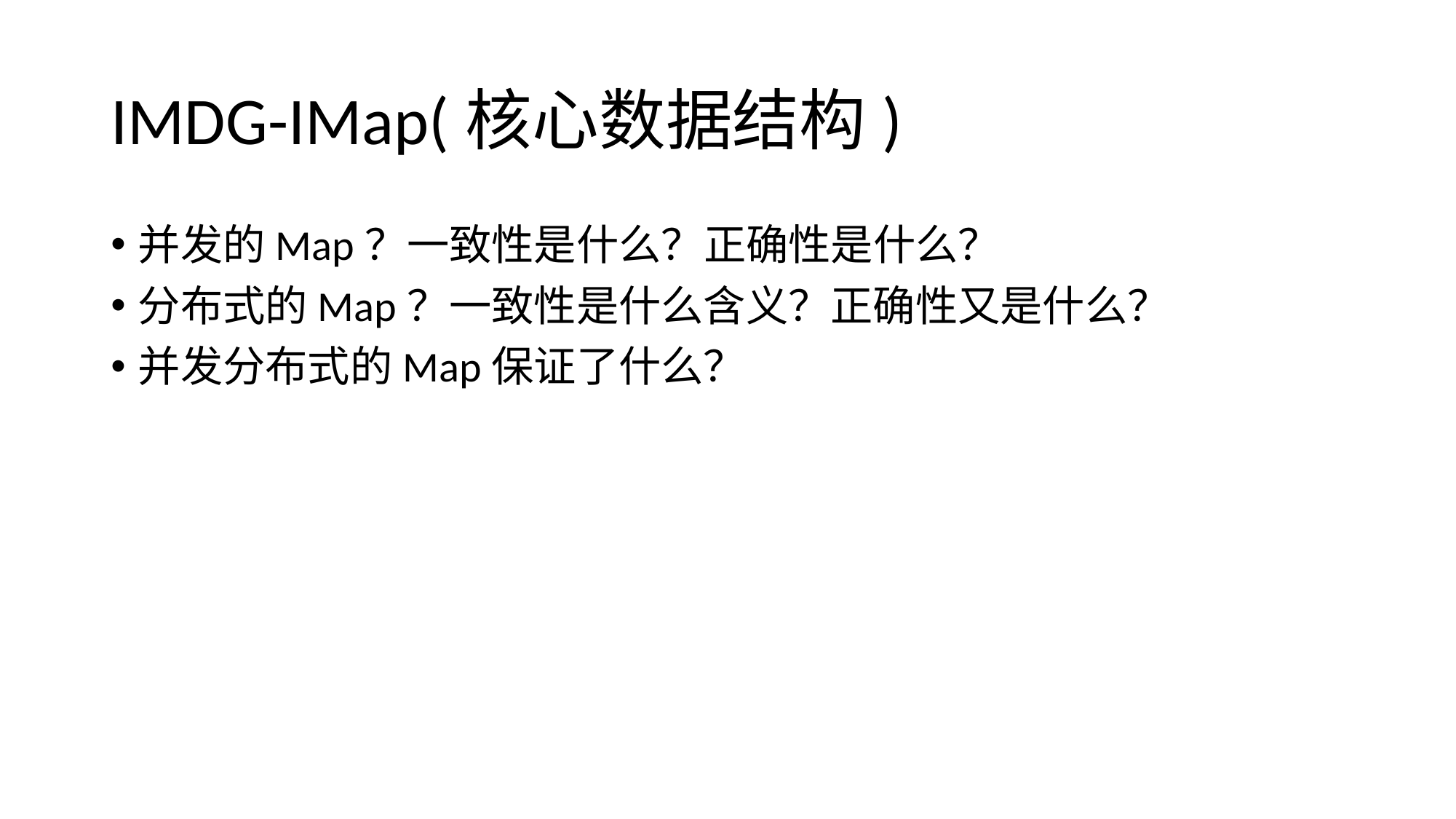

# IMDG-IMap(核心数据结构)
并发的Map？一致性是什么？正确性是什么？
分布式的Map？一致性是什么含义？正确性又是什么？
并发分布式的Map保证了什么？